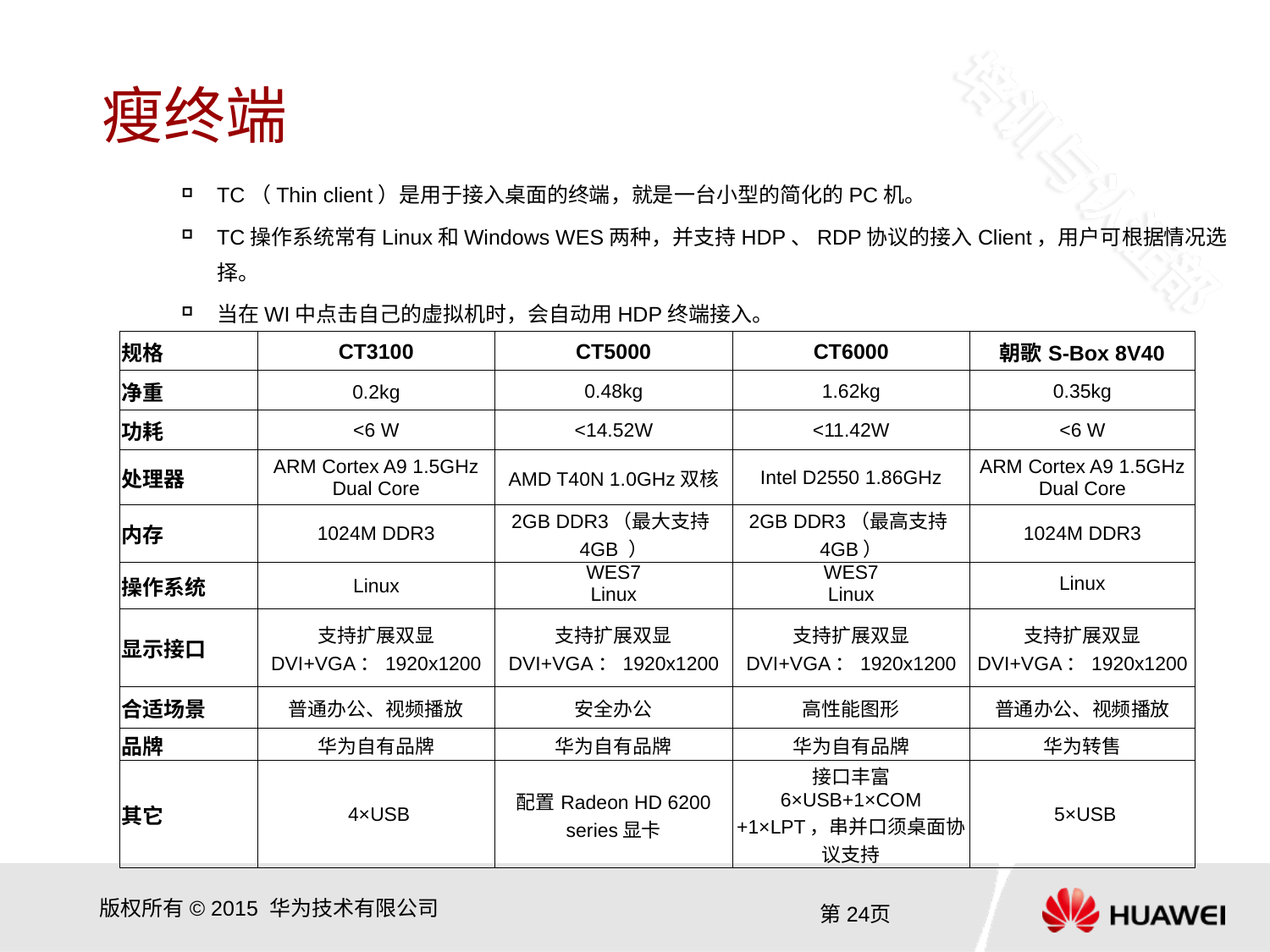

# 瘦终端
TC（Thin client）是用于接入桌面的终端，就是一台小型的简化的PC机。
TC操作系统常有Linux和Windows WES两种，并支持HDP、RDP协议的接入Client，用户可根据情况选择。
当在WI中点击自己的虚拟机时，会自动用HDP终端接入。
| 规格 | CT3100 | CT5000 | CT6000 | 朝歌S-Box 8V40 |
| --- | --- | --- | --- | --- |
| 净重 | 0.2kg | 0.48kg | 1.62kg | 0.35kg |
| 功耗 | <6 W | <14.52W | <11.42W | <6 W |
| 处理器 | ARM Cortex A9 1.5GHz Dual Core | AMD T40N 1.0GHz双核 | Intel D2550 1.86GHz | ARM Cortex A9 1.5GHz Dual Core |
| 内存 | 1024M DDR3 | 2GB DDR3（最大支持4GB ） | 2GB DDR3（最高支持4GB） | 1024M DDR3 |
| 操作系统 | Linux | WES7 Linux | WES7 Linux | Linux |
| 显示接口 | 支持扩展双显 DVI+VGA：1920x1200 | 支持扩展双显 DVI+VGA：1920x1200 | 支持扩展双显 DVI+VGA：1920x1200 | 支持扩展双显 DVI+VGA：1920x1200 |
| 合适场景 | 普通办公、视频播放 | 安全办公 | 高性能图形 | 普通办公、视频播放 |
| 品牌 | 华为自有品牌 | 华为自有品牌 | 华为自有品牌 | 华为转售 |
| 其它 | 4×USB | 配置Radeon HD 6200 series显卡 | 接口丰富 6×USB+1×COM +1×LPT，串并口须桌面协议支持 | 5×USB |